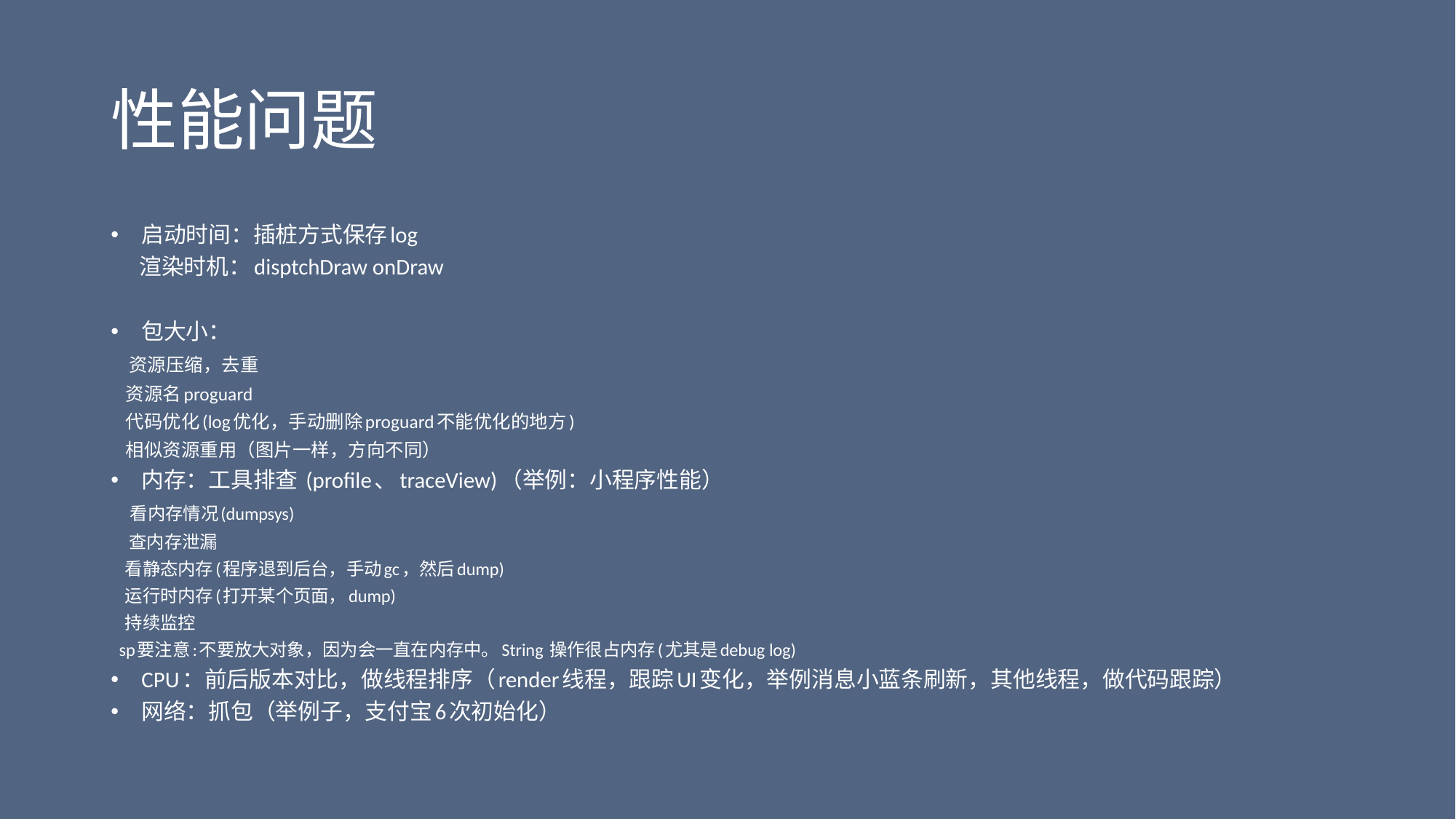

# 性能问题
启动时间：插桩方式保存log
     渲染时机：disptchDraw onDraw

包大小：
   资源压缩，去重
   资源名proguard
   代码优化(log优化，手动删除proguard不能优化的地方)
   相似资源重用（图片一样，方向不同）
内存：工具排查 (profile、traceView)（举例：小程序性能）
    看内存情况(dumpsys)
    查内存泄漏
   看静态内存(程序退到后台，手动gc，然后dump)
   运行时内存(打开某个页面，dump)
   持续监控
  sp要注意:不要放大对象，因为会一直在内存中。String 操作很占内存(尤其是debug log)
CPU：前后版本对比，做线程排序（render线程，跟踪UI变化，举例消息小蓝条刷新，其他线程，做代码跟踪）
网络：抓包（举例子，支付宝6次初始化）